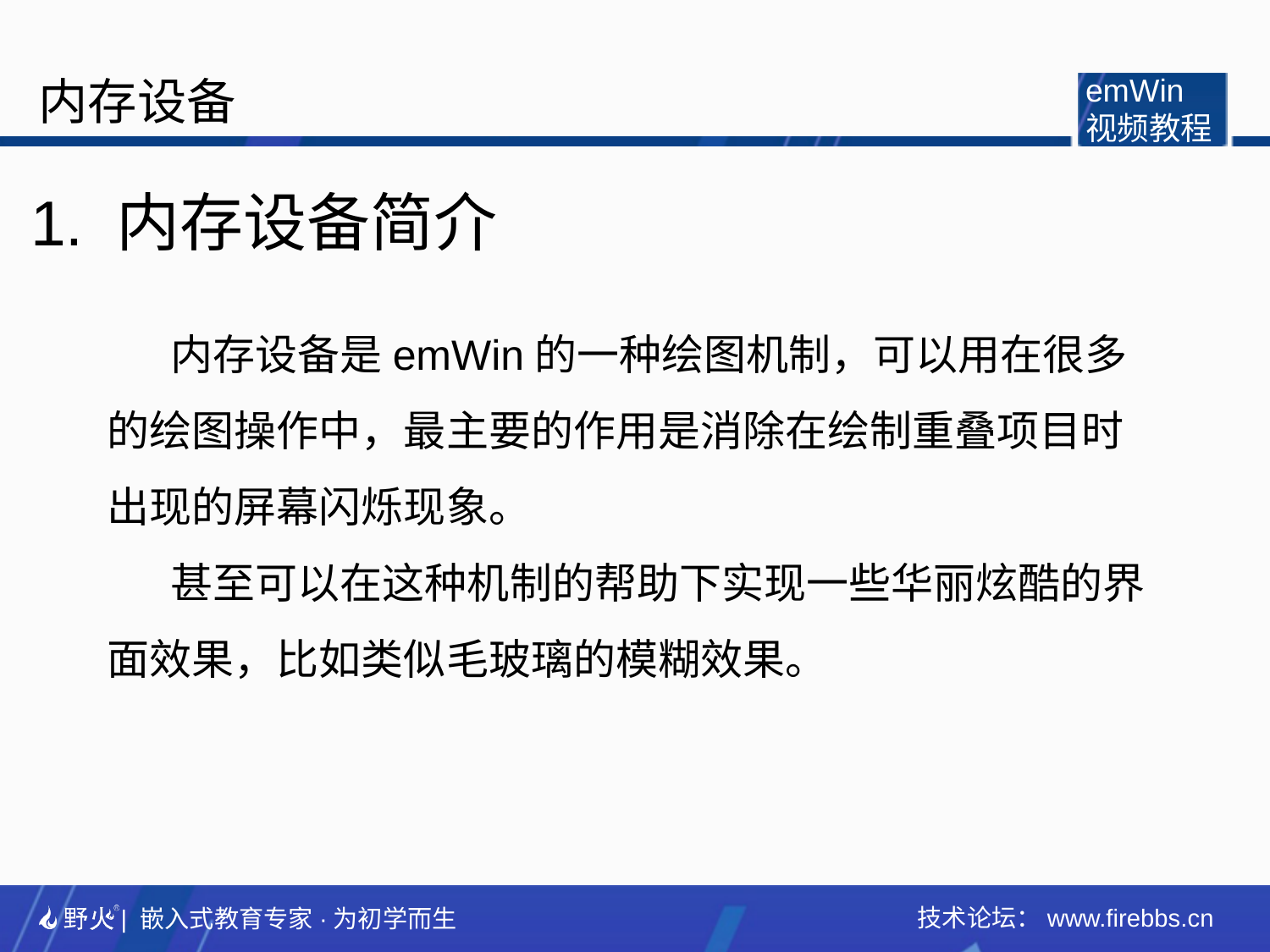

内存设备
emWin
视频教程
1. 内存设备简介
内存设备是emWin的一种绘图机制，可以用在很多的绘图操作中，最主要的作用是消除在绘制重叠项目时出现的屏幕闪烁现象。
甚至可以在这种机制的帮助下实现一些华丽炫酷的界面效果，比如类似毛玻璃的模糊效果。